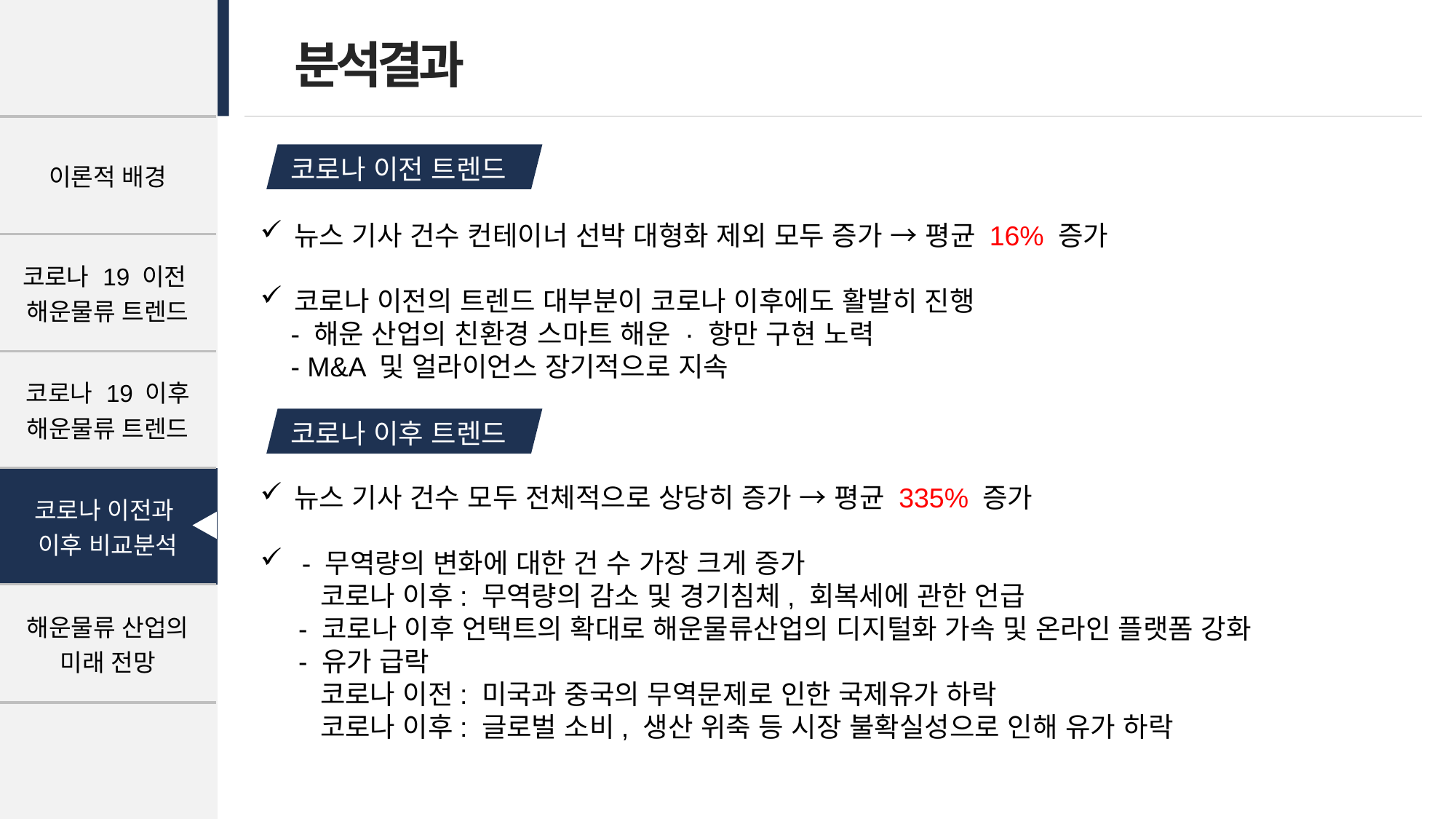

|  |
| --- |
| 이론적 배경 |
| 코로나 19 이전 해운물류 트렌드 |
| 코로나 19 이후 해운물류 트렌드 |
| 코로나 이전과 이후 비교분석 |
| 해운물류 산업의 미래 전망 |
|  |

분석결과

코로나 이전 트렌드
뉴스 기사 건수 컨테이너 선박 대형화 제외 모두 증가 → 평균 16% 증가

코로나 이전의 트렌드 대부분이 코로나 이후에도 활발히 진행
    - 해운 산업의 친환경 스마트 해운 · 항만 구현 노력
    - M&A 및 얼라이언스 장기적으로 지속

뉴스 기사 건수 모두 전체적으로 상당히 증가 → 평균 335% 증가

 - 무역량의 변화에 대한 건 수 가장 크게 증가
       코로나 이후: 무역량의 감소 및 경기침체, 회복세에 관한 언급
     - 코로나 이후 언택트의 확대로 해운물류산업의 디지털화 가속 및 온라인 플랫폼 강화
     - 유가 급락
       코로나 이전: 미국과 중국의 무역문제로 인한 국제유가 하락
       코로나 이후: 글로벌 소비, 생산 위축 등 시장 불확실성으로 인해 유가 하락

코로나 이후 트렌드